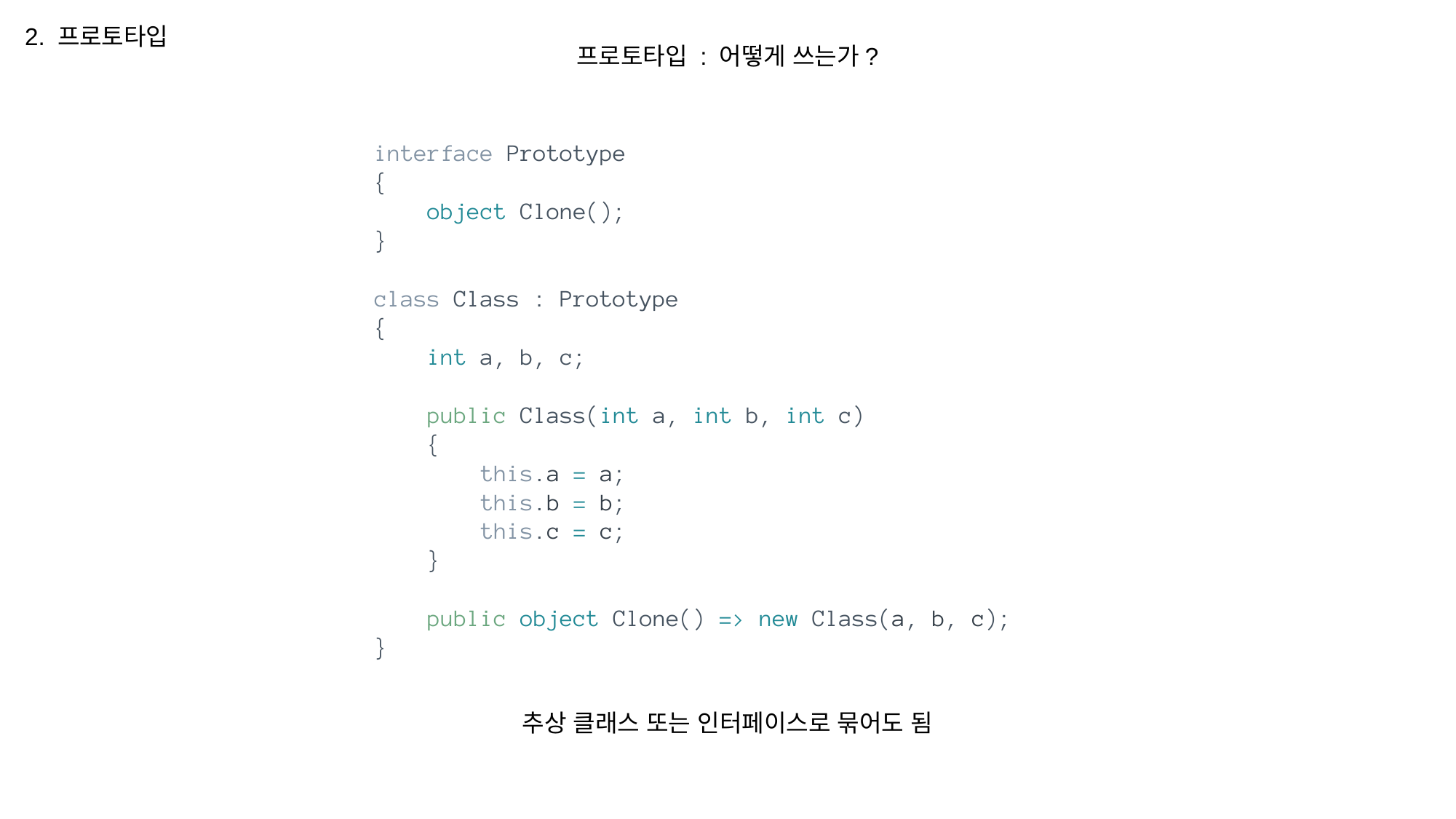

2. 프로토타입
프로토타입 : 어떻게 쓰는가?
interface Prototype
{
    object Clone();
}
class Class : Prototype
{
    int a, b, c;

    public Class(int a, int b, int c)
    {
        this.a = a;
        this.b = b;
        this.c = c;
    }
    public object Clone() => new Class(a, b, c);
}
추상 클래스 또는 인터페이스로 묶어도 됨